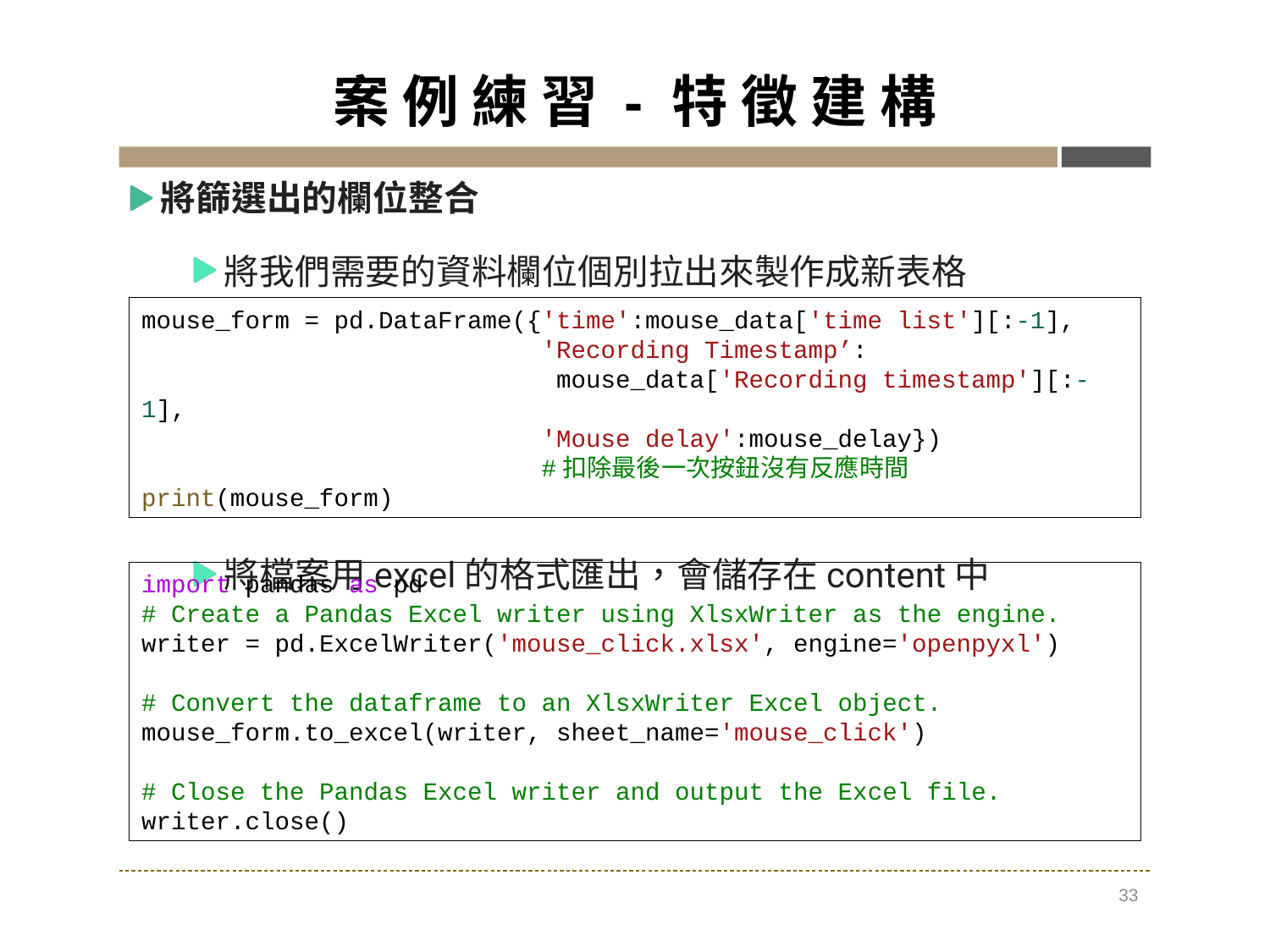

# 案 例 練 習 - 特 徵 建 構
將篩選出的欄位整合
將我們需要的資料欄位個別拉出來製作成新表格

將檔案用excel的格式匯出，會儲存在content中

mouse_form = pd.DataFrame({'time':mouse_data['time list'][:-1],
                           'Recording Timestamp’:
                            mouse_data['Recording timestamp'][:-1],
                           'Mouse delay':mouse_delay})
                           #扣除最後一次按鈕沒有反應時間
print(mouse_form)
import pandas as pd
# Create a Pandas Excel writer using XlsxWriter as the engine.
writer = pd.ExcelWriter('mouse_click.xlsx', engine='openpyxl')
# Convert the dataframe to an XlsxWriter Excel object.
mouse_form.to_excel(writer, sheet_name='mouse_click')
# Close the Pandas Excel writer and output the Excel file.
writer.close()
33